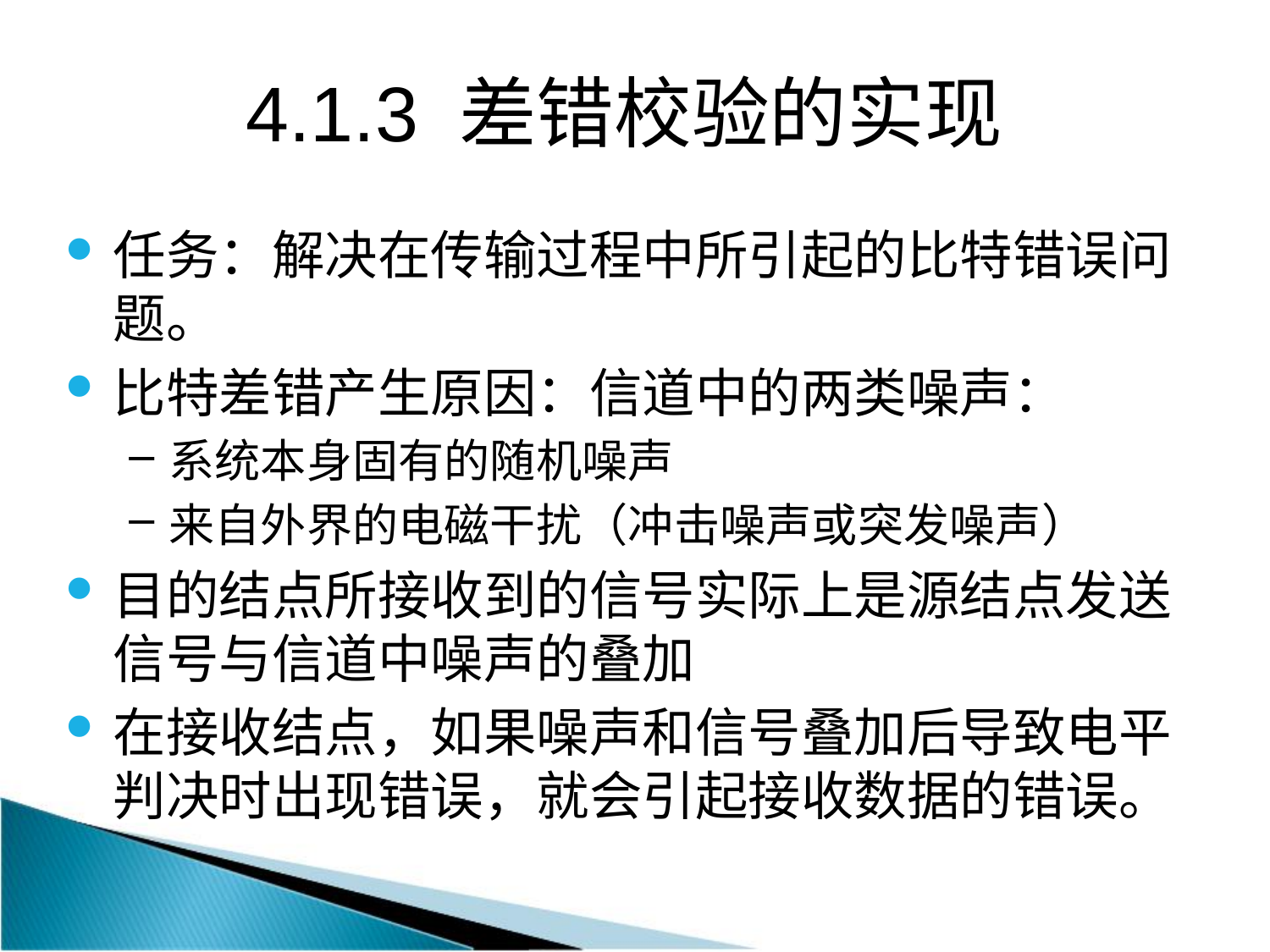

4.1.3 差错校验的实现
任务：解决在传输过程中所引起的比特错误问题。
比特差错产生原因：信道中的两类噪声：
系统本身固有的随机噪声
来自外界的电磁干扰（冲击噪声或突发噪声）
目的结点所接收到的信号实际上是源结点发送信号与信道中噪声的叠加
在接收结点，如果噪声和信号叠加后导致电平判决时出现错误，就会引起接收数据的错误。